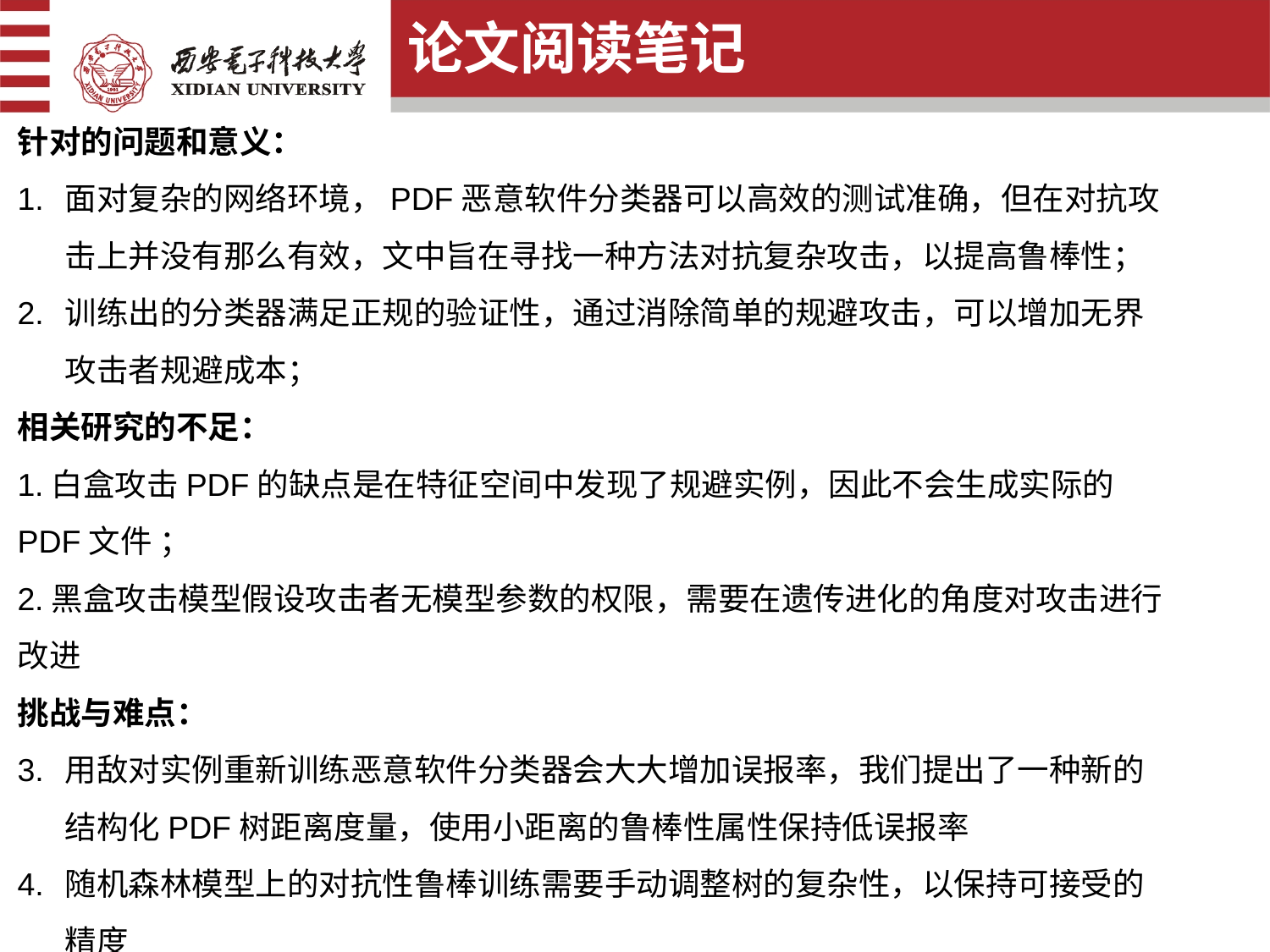

论文阅读笔记
针对的问题和意义：
面对复杂的网络环境，PDF恶意软件分类器可以高效的测试准确，但在对抗攻击上并没有那么有效，文中旨在寻找一种方法对抗复杂攻击，以提高鲁棒性；
训练出的分类器满足正规的验证性，通过消除简单的规避攻击，可以增加无界攻击者规避成本；
相关研究的不足：
1.白盒攻击PDF的缺点是在特征空间中发现了规避实例，因此不会生成实际的PDF文件 ；
2.黑盒攻击模型假设攻击者无模型参数的权限，需要在遗传进化的角度对攻击进行改进
挑战与难点：
用敌对实例重新训练恶意软件分类器会大大增加误报率，我们提出了一种新的结构化PDF树距离度量，使用小距离的鲁棒性属性保持低误报率
随机森林模型上的对抗性鲁棒训练需要手动调整树的复杂性，以保持可接受的精度